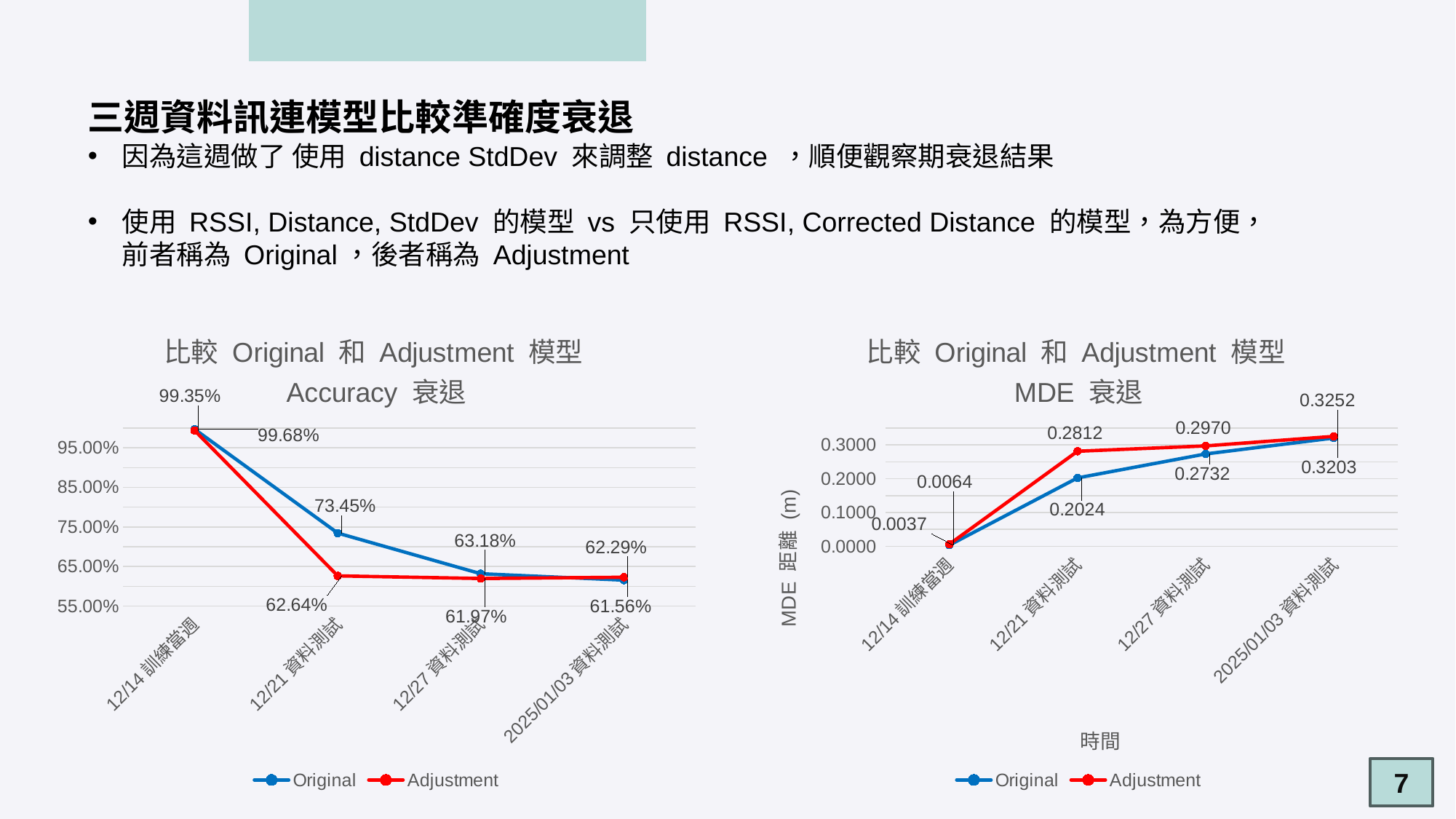

三週資料訊連模型比較準確度衰退
因為這週做了 使用 distance StdDev 來調整 distance ，順便觀察期衰退結果

使用 RSSI, Distance, StdDev 的模型 vs 只使用 RSSI, Corrected Distance 的模型，為方便，前者稱為 Original，後者稱為 Adjustment

### Chart: 比較 Original 和 Adjustment 模型
MDE 衰退

| Category | Original | Adjustment |
|---|---|---|
| 12/14訓練當週 | 0.0037 | 0.0064 |
| 12/21資料測試 | 0.2024 | 0.2812 |
| 12/27資料測試 | 0.2732 | 0.297 |
| 2025/01/03資料測試 | 0.3203 | 0.3252 |

### Chart: 比較 Original 和 Adjustment 模型
Accuracy 衰退

| Category | Original | Adjustment |
|---|---|---|
| 12/14訓練當週 | 0.9968 | 0.9935 |
| 12/21資料測試 | 0.7345 | 0.6264 |
| 12/27資料測試 | 0.6318 | 0.6197 |
| 2025/01/03資料測試 | 0.6156 | 0.6229 |
7